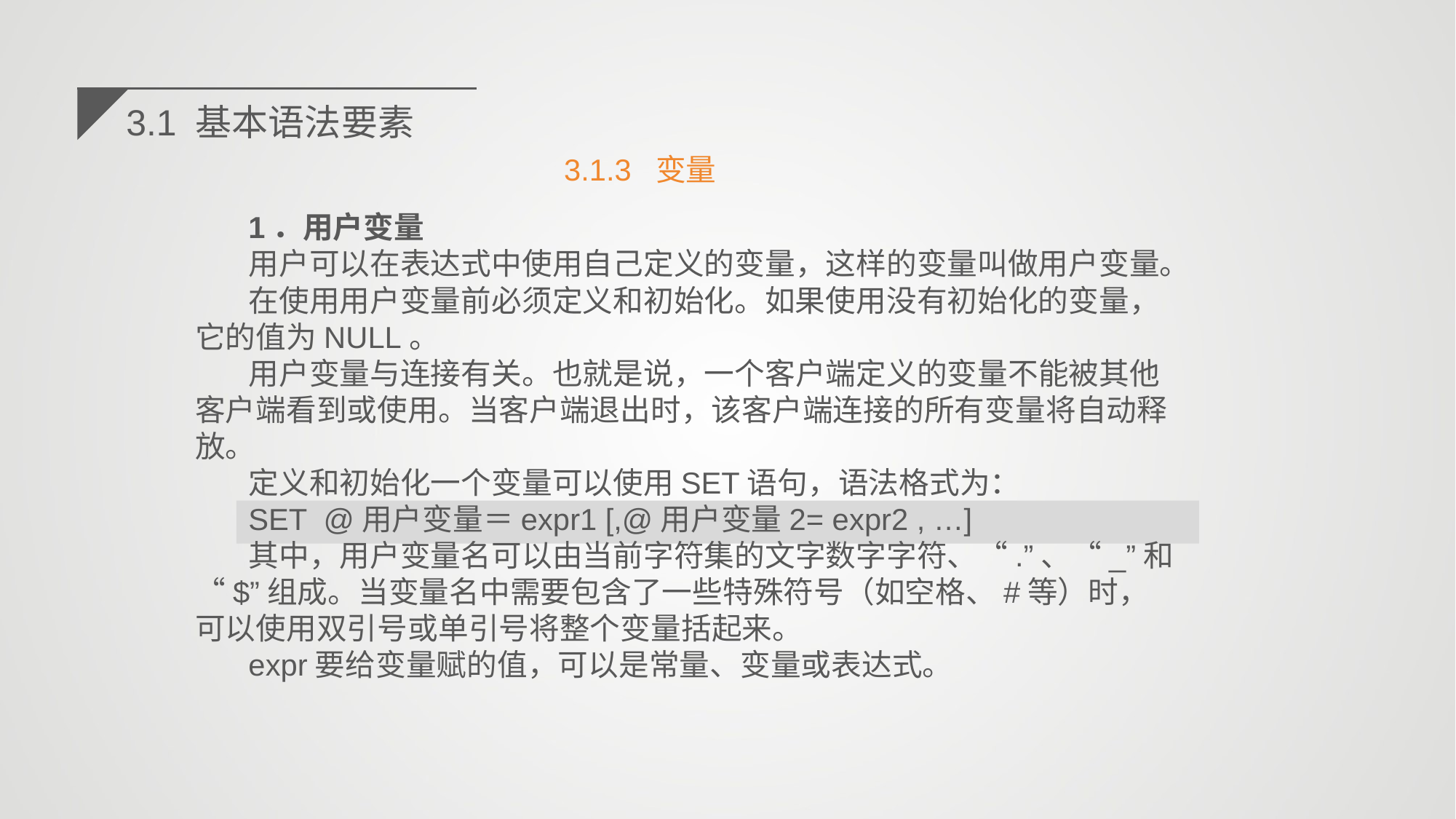

3.1 基本语法要素

3.1.3  变量
1．用户变量
用户可以在表达式中使用自己定义的变量，这样的变量叫做用户变量。
在使用用户变量前必须定义和初始化。如果使用没有初始化的变量，它的值为NULL。
用户变量与连接有关。也就是说，一个客户端定义的变量不能被其他客户端看到或使用。当客户端退出时，该客户端连接的所有变量将自动释放。
定义和初始化一个变量可以使用SET语句，语法格式为：
SET  @用户变量＝expr1 [,@用户变量2= expr2 , …]
其中，用户变量名可以由当前字符集的文字数字字符、“.”、“_”和“$”组成。当变量名中需要包含了一些特殊符号（如空格、#等）时，可以使用双引号或单引号将整个变量括起来。
expr要给变量赋的值，可以是常量、变量或表达式。